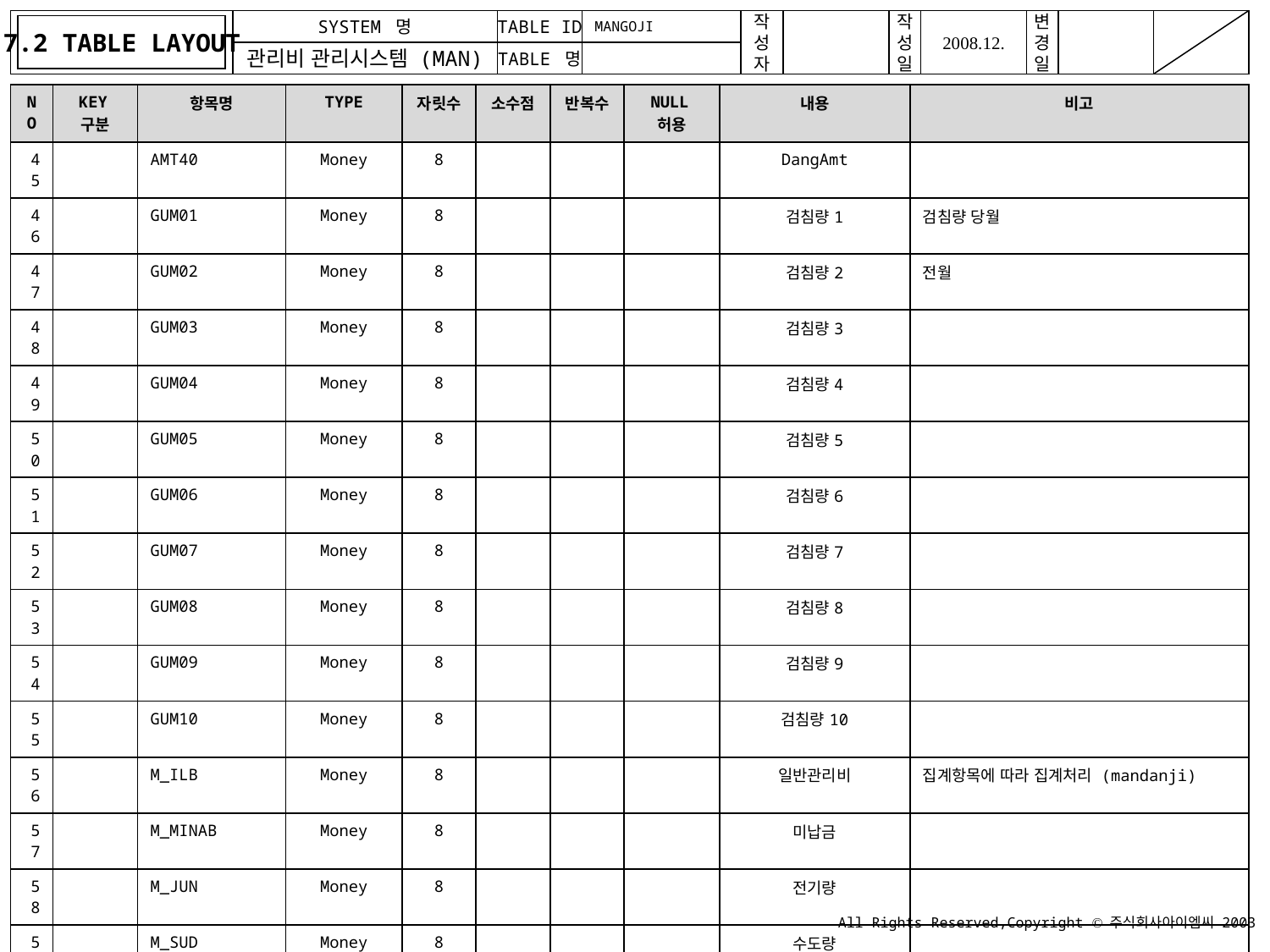

7.2 TABLE LAYOUT
MANGOJI

| NO | KEY구분 | 항목명 | TYPE | 자릿수 | 소수점 | 반복수 | NULL허용 | 내용 | 비고 |
| --- | --- | --- | --- | --- | --- | --- | --- | --- | --- |
| 45 |  | AMT40 | Money | 8 |  |  |  | DangAmt |  |
| 46 |  | GUM01 | Money | 8 |  |  |  | 검침량1 | 검침량 당월 |
| 47 |  | GUM02 | Money | 8 |  |  |  | 검침량2 | 전월 |
| 48 |  | GUM03 | Money | 8 |  |  |  | 검침량3 |  |
| 49 |  | GUM04 | Money | 8 |  |  |  | 검침량4 |  |
| 50 |  | GUM05 | Money | 8 |  |  |  | 검침량5 |  |
| 51 |  | GUM06 | Money | 8 |  |  |  | 검침량6 |  |
| 52 |  | GUM07 | Money | 8 |  |  |  | 검침량7 |  |
| 53 |  | GUM08 | Money | 8 |  |  |  | 검침량8 |  |
| 54 |  | GUM09 | Money | 8 |  |  |  | 검침량9 |  |
| 55 |  | GUM10 | Money | 8 |  |  |  | 검침량10 |  |
| 56 |  | M\_ILB | Money | 8 |  |  |  | 일반관리비 | 집계항목에 따라 집계처리 (mandanji) |
| 57 |  | M\_MINAB | Money | 8 |  |  |  | 미납금 |  |
| 58 |  | M\_JUN | Money | 8 |  |  |  | 전기량 |  |
| 59 |  | M\_SUD | Money | 8 |  |  |  | 수도량 |  |
| 60 |  | M\_ONS | Money | 8 |  |  |  | 온수 |  |
| 61 |  | M\_NAN | Money | 8 |  |  |  | 난방 |  |
| 62 |  | M\_CAR | Money | 8 |  |  |  | 차량 |  |
| 63 |  | RECGUBUN | Char | 1 |  |  |  |  |  |
| 64 |  | PYOUNG | Money | 8 |  |  |  | 평형 |  |
| 65 |  | RENTGBN | Char | 2 |  |  |  |  |  |
| 66 |  |  |  |  |  |  |  |  |  |